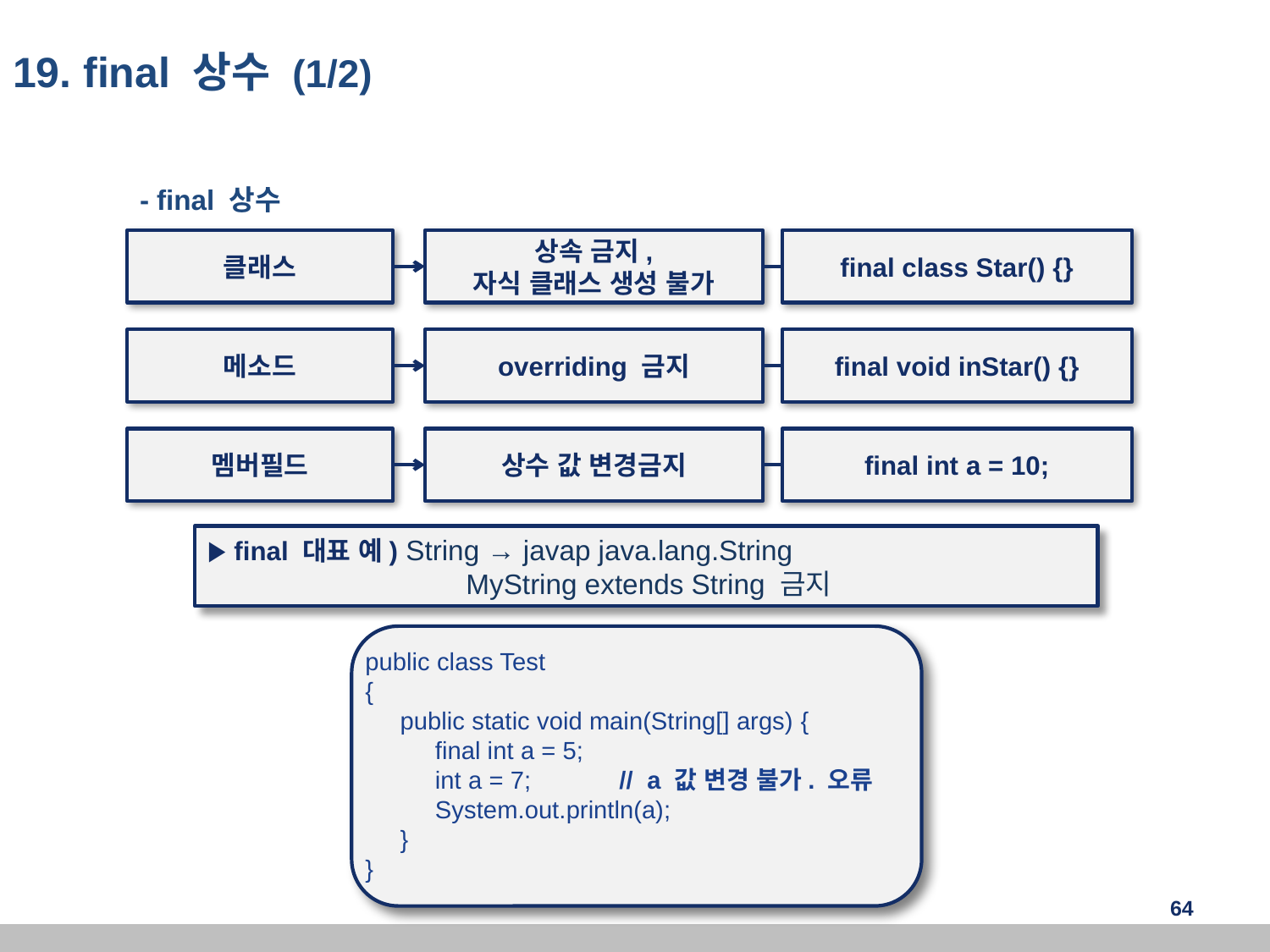

19. final 상수 (1/2)
- final 상수
클래스
상속 금지,
자식 클래스 생성 불가
final class Star() {}
메소드
overriding 금지
final void inStar() {}
멤버필드
상수 값 변경금지
final int a = 10;
▶ final 대표 예) String → javap java.lang.String
                                 MyString extends String 금지
public class Test
{
     public static void main(String[] args) {
          final int a = 5;
          int a = 7;	//  a 값 변경 불가. 오류
          System.out.println(a);
     }
}
64